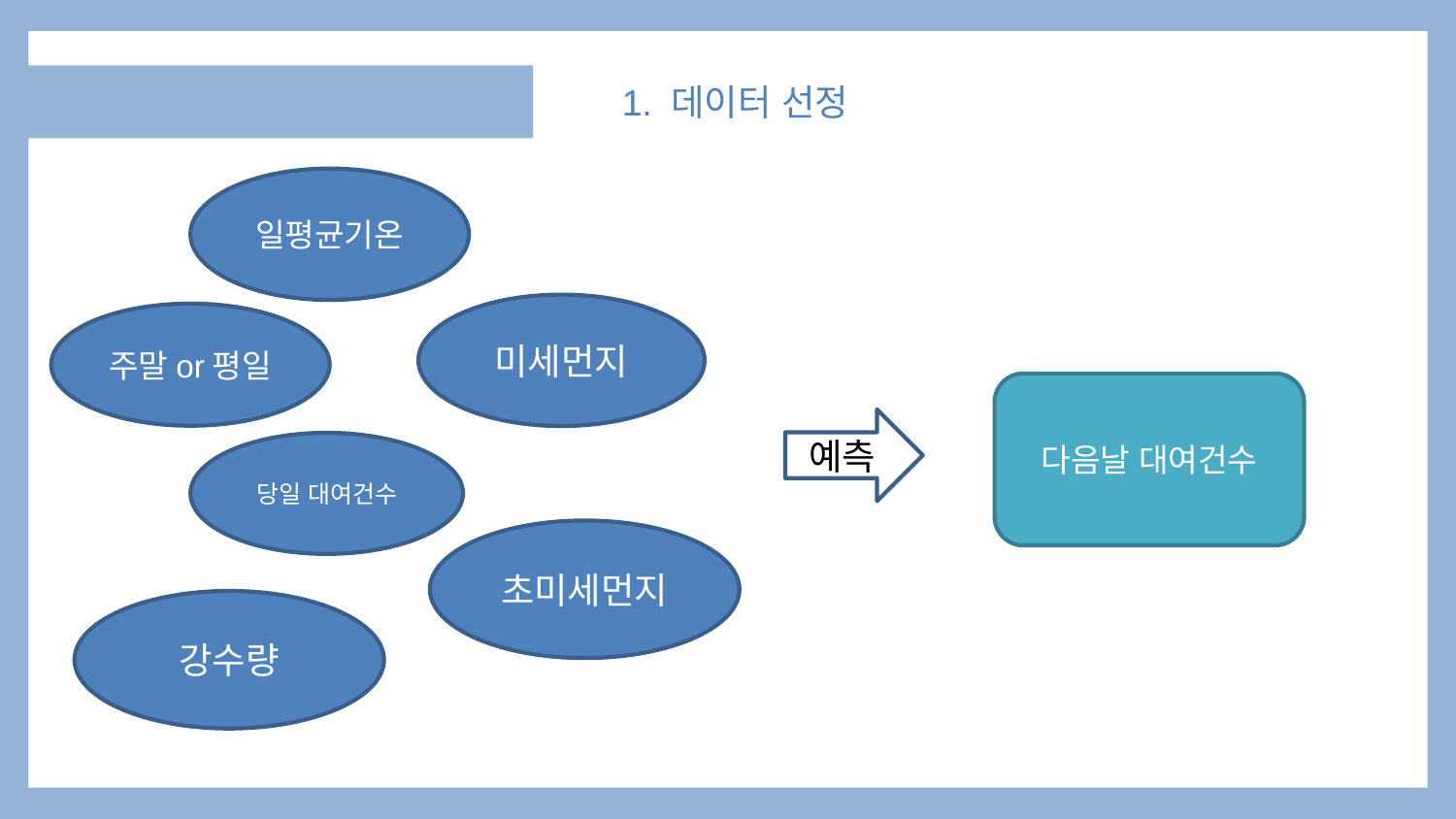

3. 모델 제작
1. 데이터 선정
일평균기온
미세먼지
주말or평일
다음날 대여건수
예측
당일 대여건수
초미세먼지
강수량